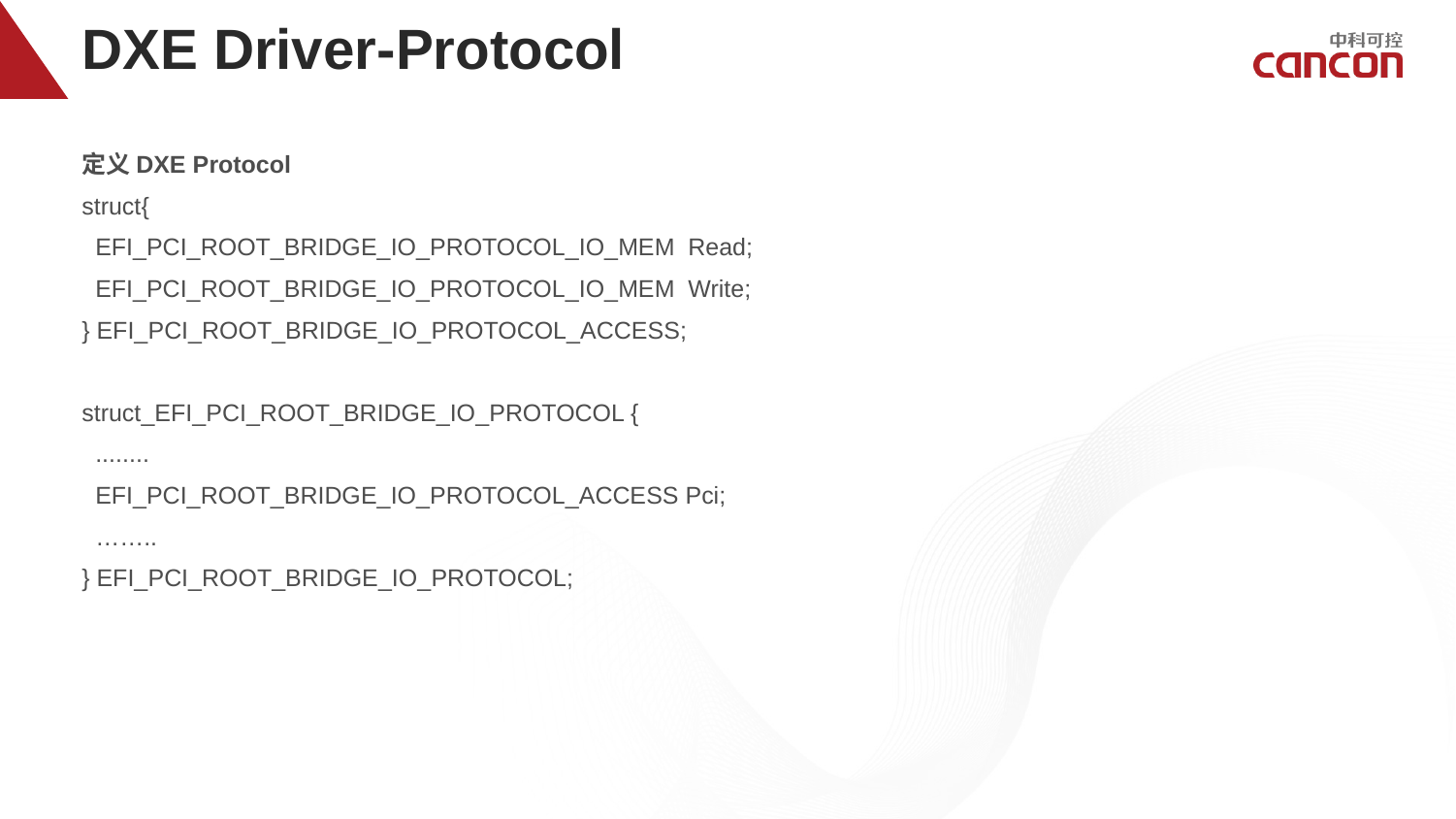

# DXE Driver-Protocol
定义DXE Protocol
struct{
  EFI_PCI_ROOT_BRIDGE_IO_PROTOCOL_IO_MEM  Read;
  EFI_PCI_ROOT_BRIDGE_IO_PROTOCOL_IO_MEM  Write;
} EFI_PCI_ROOT_BRIDGE_IO_PROTOCOL_ACCESS;

struct_EFI_PCI_ROOT_BRIDGE_IO_PROTOCOL {
  ........
  EFI_PCI_ROOT_BRIDGE_IO_PROTOCOL_ACCESS Pci;
  ……..
} EFI_PCI_ROOT_BRIDGE_IO_PROTOCOL;